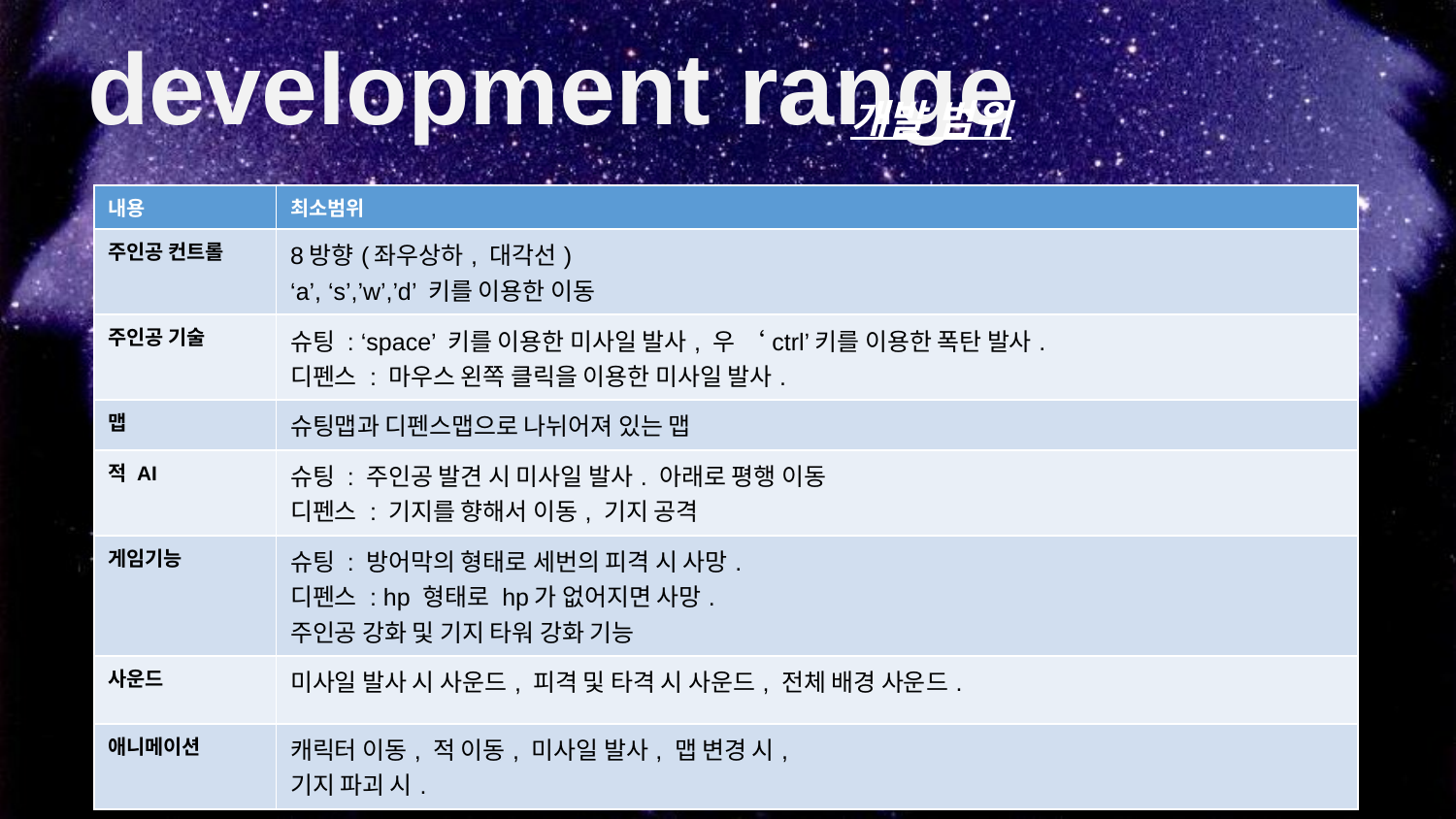

# development range
개발 범위
| 내용 | 최소범위 |
| --- | --- |
| 주인공 컨트롤 | 8방향(좌우상하, 대각선) ‘a’, ‘s’,’w’,’d’ 키를 이용한 이동 |
| 주인공 기술 | 슈팅 : ‘space’ 키를 이용한 미사일 발사, 우 ‘ctrl’키를 이용한 폭탄 발사. 디펜스 : 마우스 왼쪽 클릭을 이용한 미사일 발사. |
| 맵 | 슈팅맵과 디펜스맵으로 나뉘어져 있는 맵 |
| 적 AI | 슈팅 : 주인공 발견 시 미사일 발사. 아래로 평행 이동 디펜스 : 기지를 향해서 이동, 기지 공격 |
| 게임기능 | 슈팅 : 방어막의 형태로 세번의 피격 시 사망. 디펜스 : hp 형태로 hp가 없어지면 사망. 주인공 강화 및 기지 타워 강화 기능 |
| 사운드 | 미사일 발사 시 사운드, 피격 및 타격 시 사운드, 전체 배경 사운드. |
| 애니메이션 | 캐릭터 이동, 적 이동, 미사일 발사, 맵 변경 시, 기지 파괴 시. |